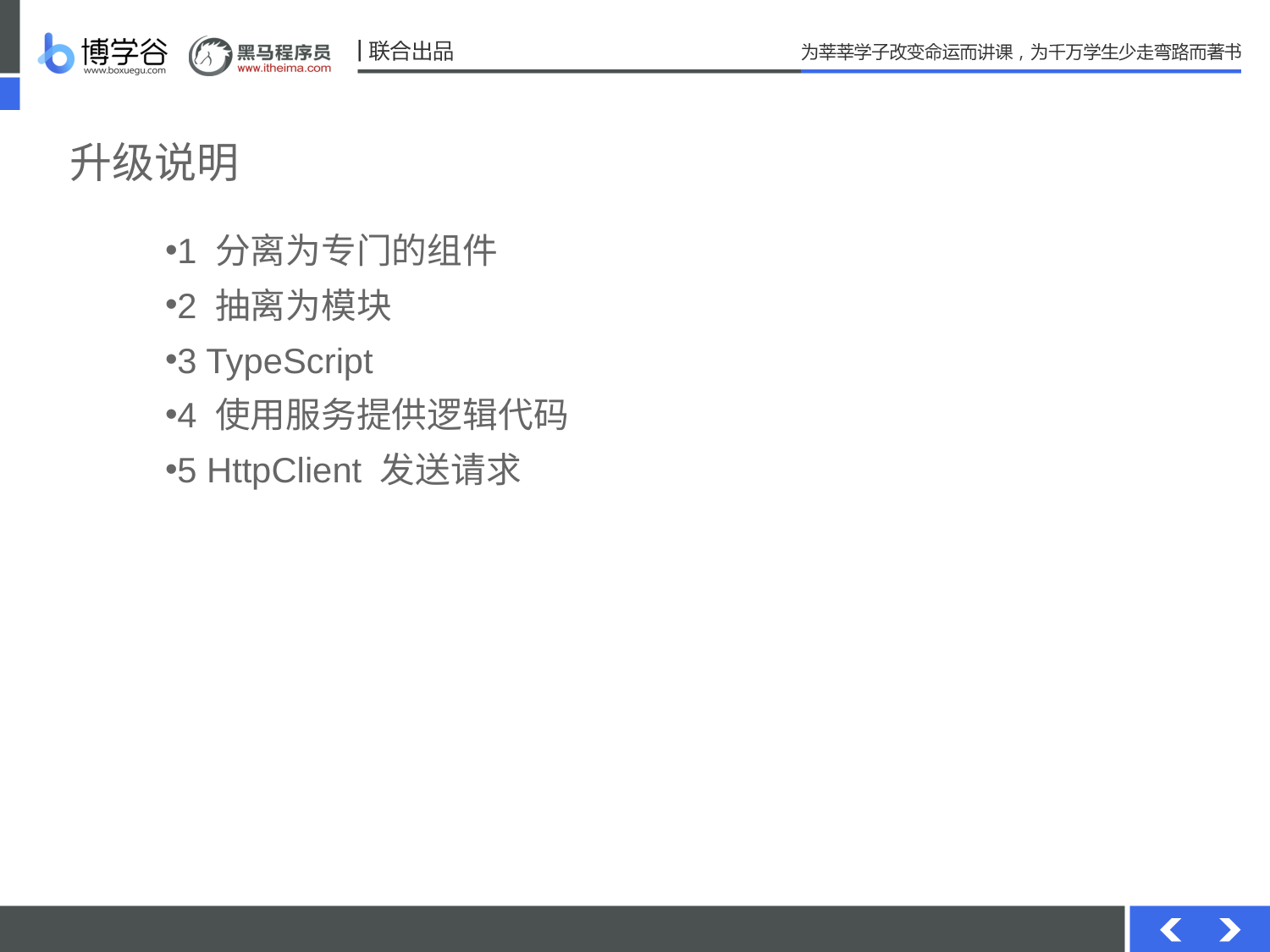

# 升级说明
1 分离为专门的组件
2 抽离为模块
3 TypeScript
4 使用服务提供逻辑代码
5 HttpClient 发送请求